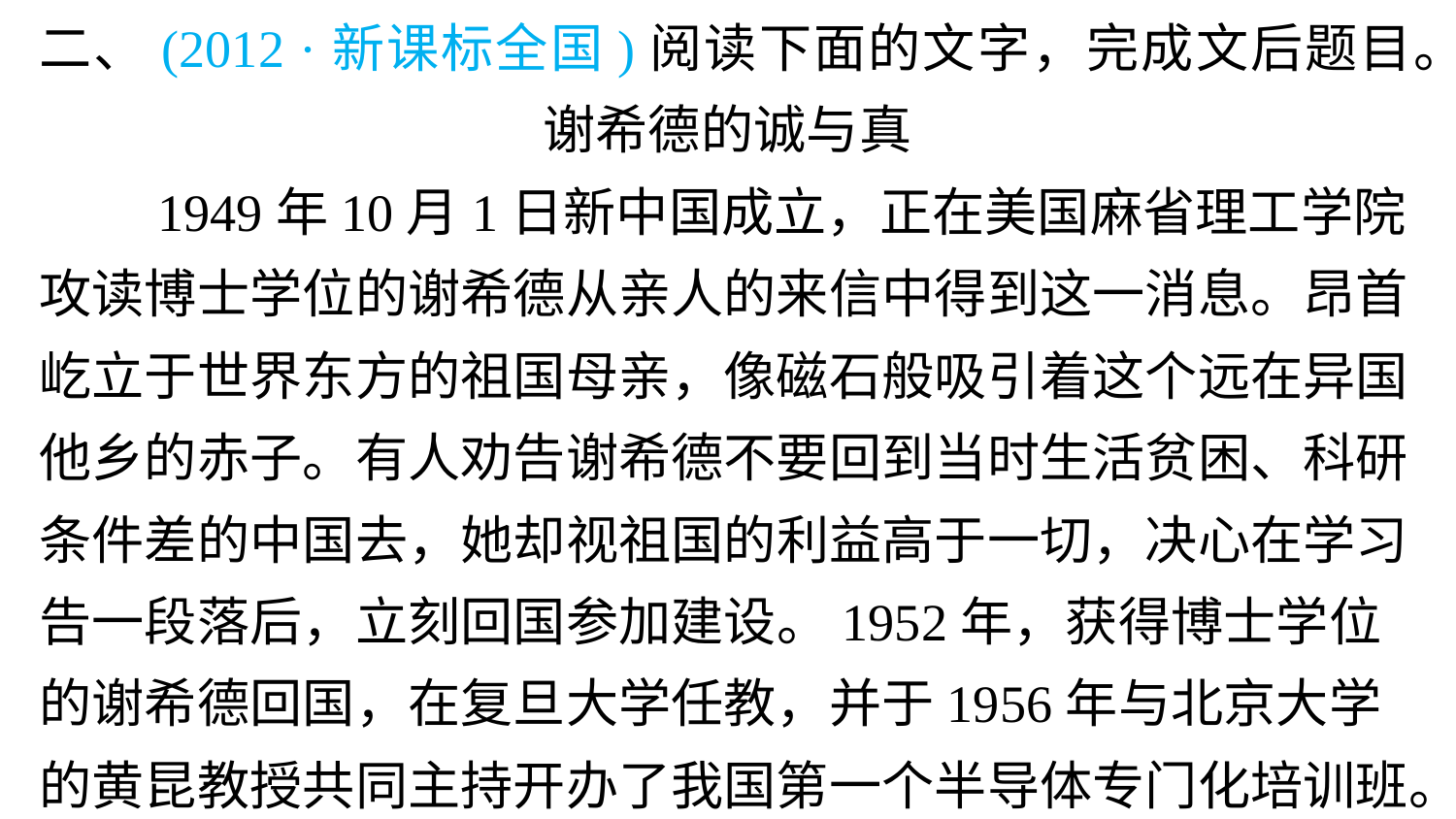

二、(2012 ·新课标全国)阅读下面的文字，完成文后题目。
谢希德的诚与真
         1949年10月1日新中国成立，正在美国麻省理工学院攻读博士学位的谢希德从亲人的来信中得到这一消息。昂首屹立于世界东方的祖国母亲，像磁石般吸引着这个远在异国他乡的赤子。有人劝告谢希德不要回到当时生活贫困、科研条件差的中国去，她却视祖国的利益高于一切，决心在学习告一段落后，立刻回国参加建设。1952年，获得博士学位的谢希德回国，在复旦大学任教，并于1956年与北京大学的黄昆教授共同主持开办了我国第一个半导体专门化培训班。